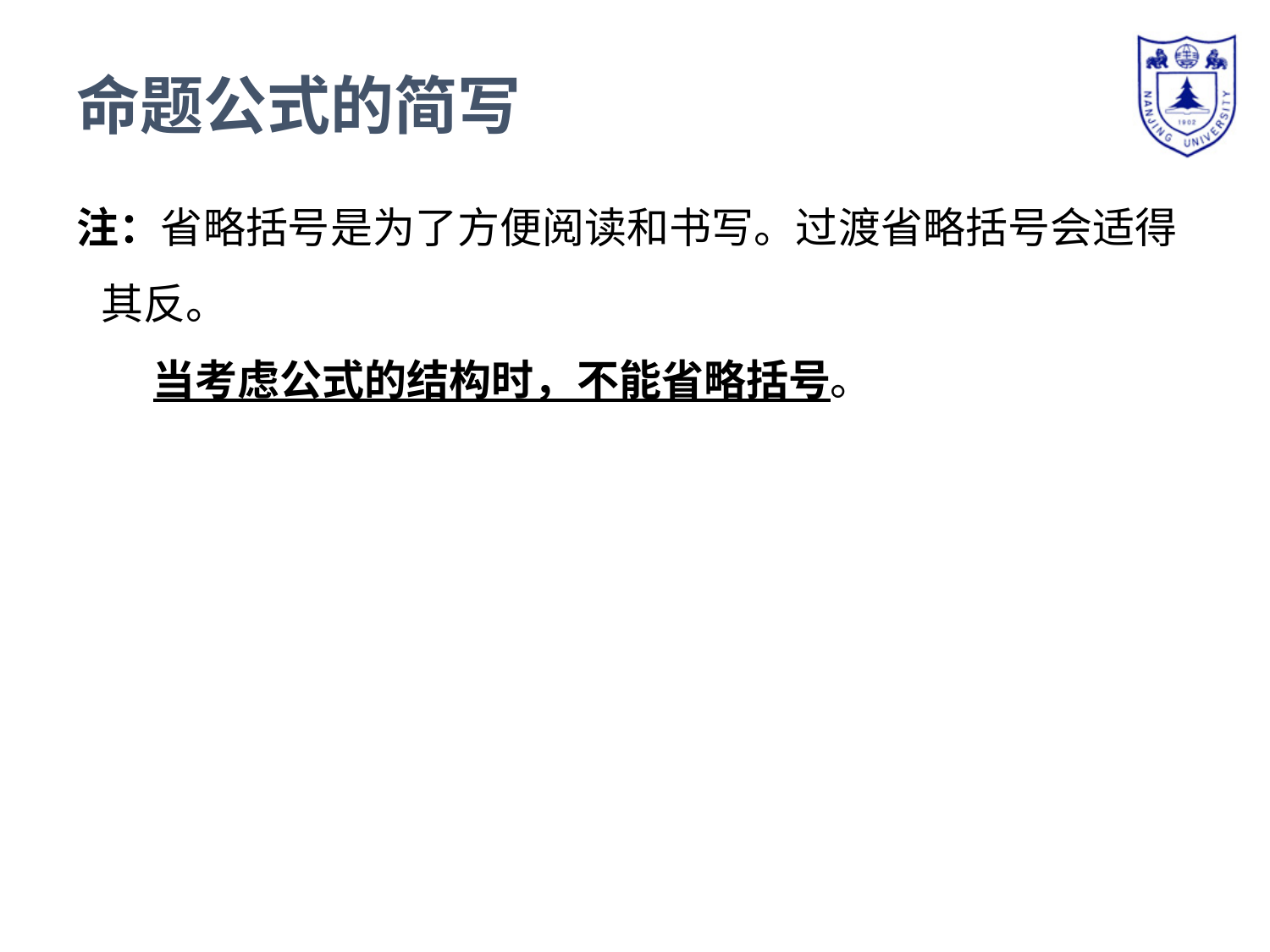

# 命题公式的简写
注：省略括号是为了方便阅读和书写。过渡省略括号会适得其反。
       当考虑公式的结构时，不能省略括号。

86